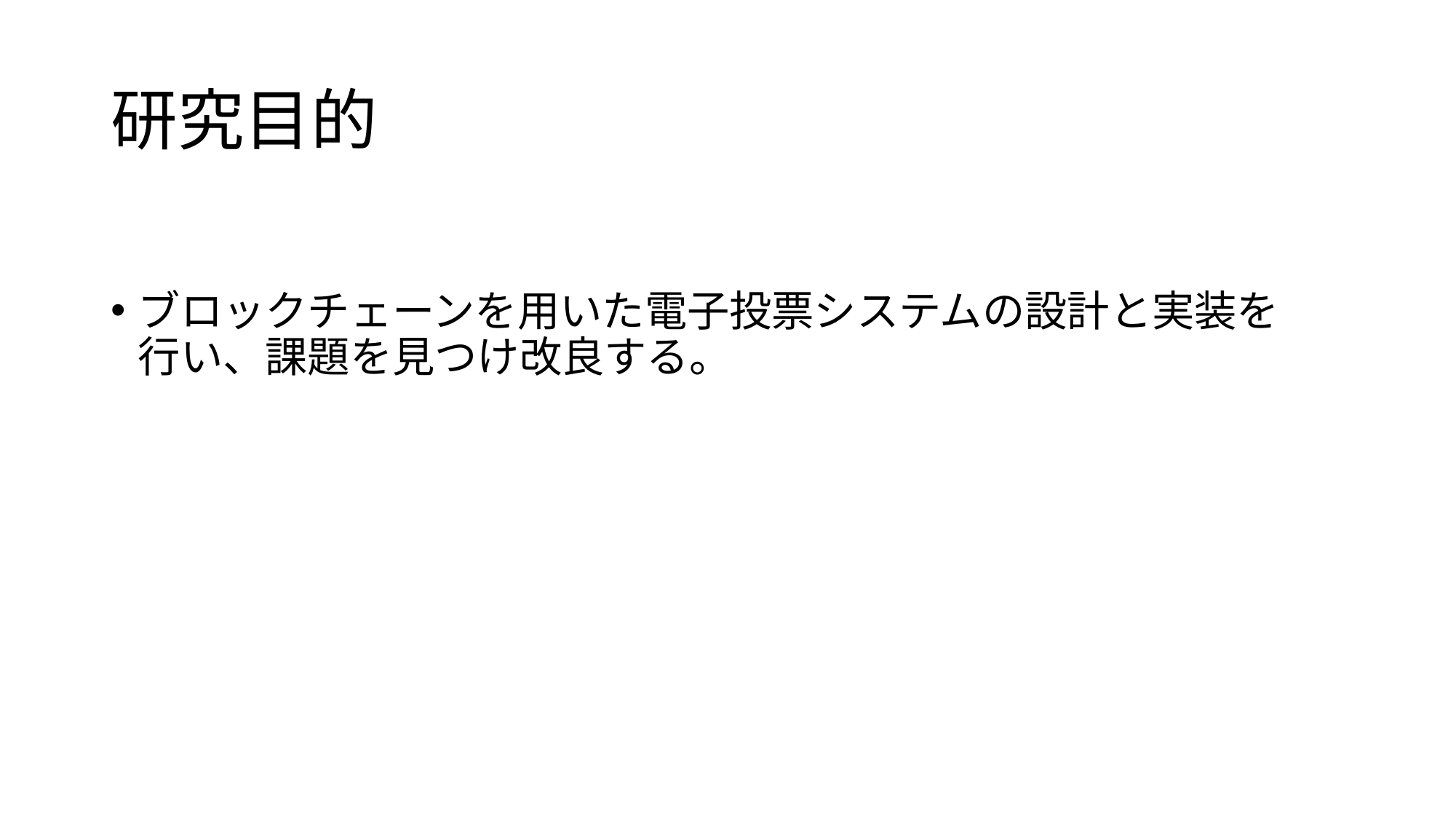

# 研究目的

ブロックチェーンを用いた電子投票システムの設計と実装を　行い、課題を見つけ改良する。